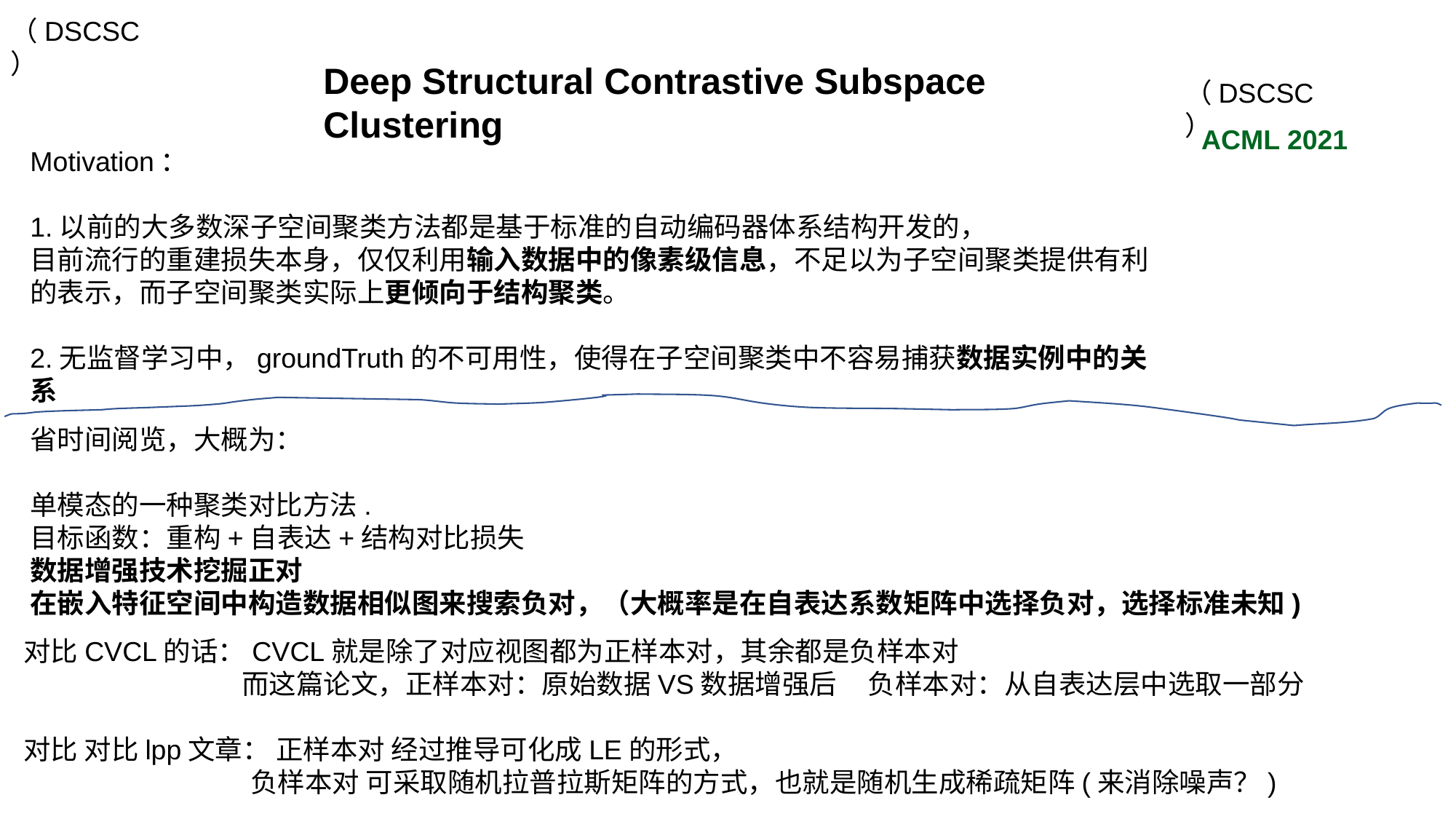

（DSCSC）
Deep Structural Contrastive Subspace Clustering
（DSCSC）
ACML 2021
Motivation：

1.以前的大多数深子空间聚类方法都是基于标准的自动编码器体系结构开发的，
目前流行的重建损失本身，仅仅利用输入数据中的像素级信息，不足以为子空间聚类提供有利的表示，而子空间聚类实际上更倾向于结构聚类。

2.无监督学习中，groundTruth的不可用性，使得在子空间聚类中不容易捕获数据实例中的关系

省时间阅览，大概为：

单模态的一种聚类对比方法.
目标函数：重构+自表达+结构对比损失
数据增强技术挖掘正对
在嵌入特征空间中构造数据相似图来搜索负对，（大概率是在自表达系数矩阵中选择负对，选择标准未知)

对比CVCL的话：CVCL就是除了对应视图都为正样本对，其余都是负样本对
		而这篇论文，正样本对：原始数据VS数据增强后     负样本对：从自表达层中选取一部分

对比 对比lpp文章： 正样本对 经过推导可化成LE的形式，
	                  负样本对 可采取随机拉普拉斯矩阵的方式，也就是随机生成稀疏矩阵(来消除噪声？)